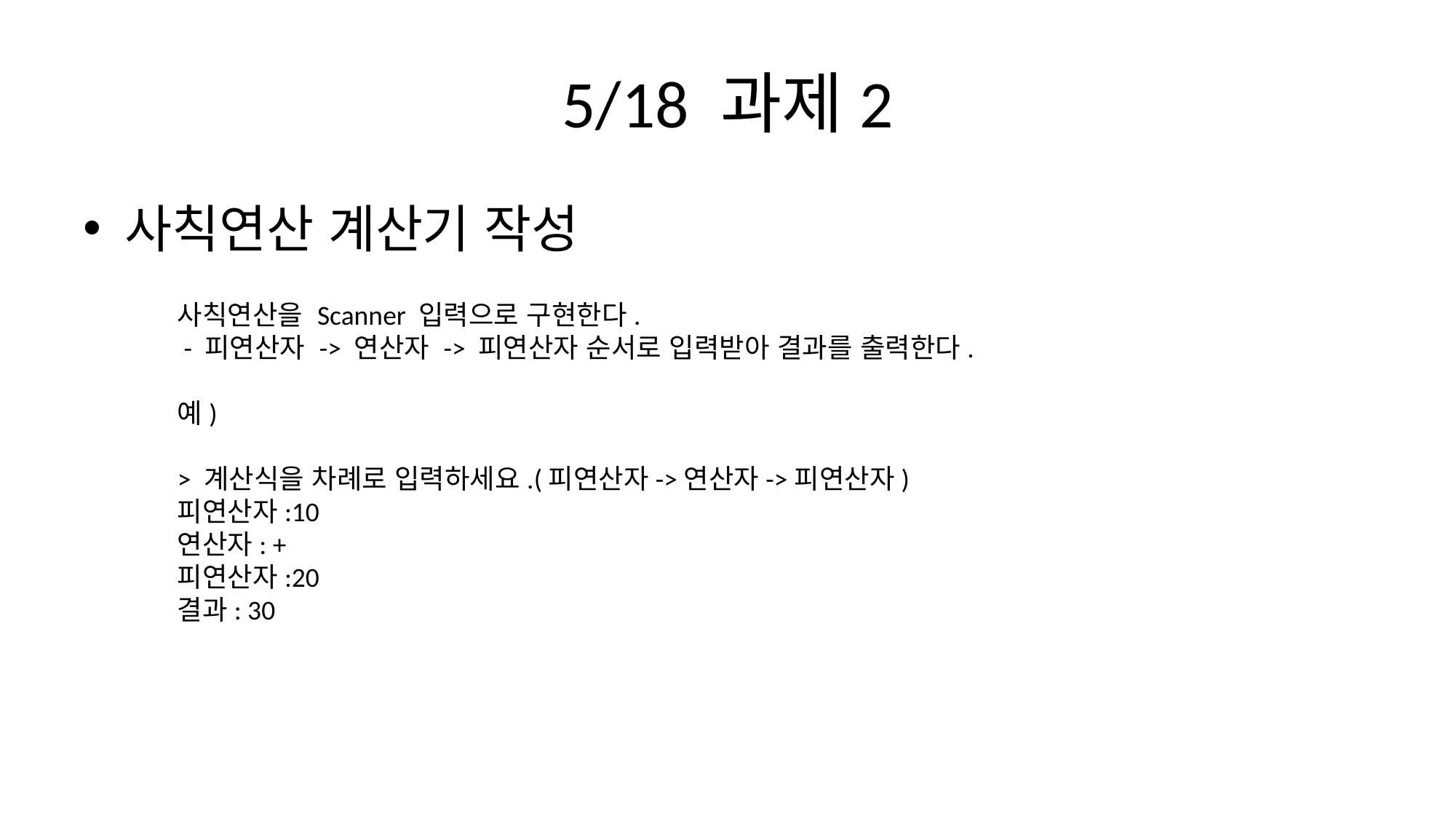

# 5/18 과제2
사칙연산 계산기 작성

사칙연산을 Scanner 입력으로 구현한다.
 - 피연산자 -> 연산자 -> 피연산자 순서로 입력받아 결과를 출력한다.

예)

> 계산식을 차례로 입력하세요.(피연산자->연산자->피연산자)
피연산자:10
연산자: +
피연산자:20
결과: 30